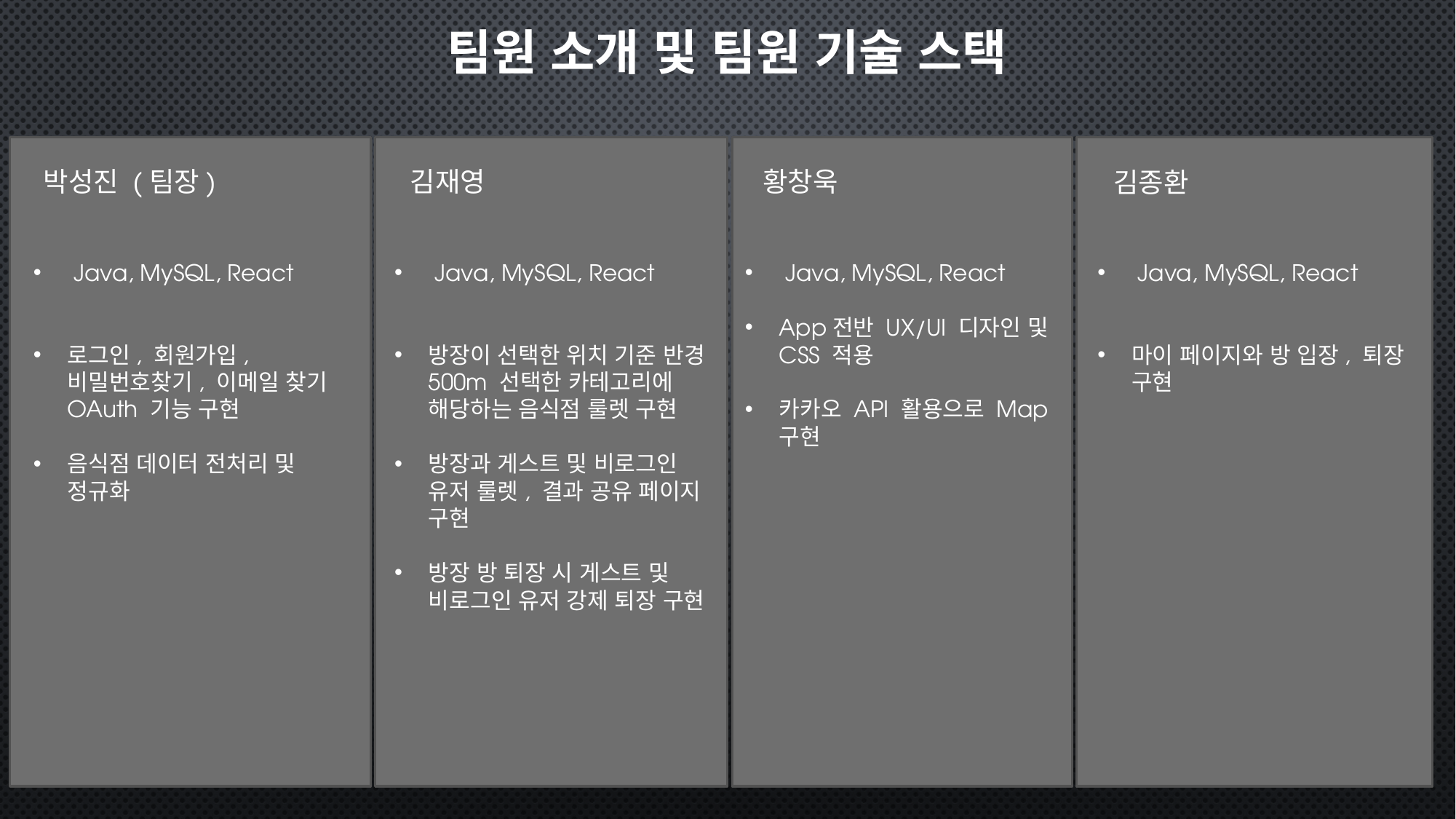

# 팀원 소개 및 팀원 기술 스택

박성진 (팀장)
김재영
황창욱
김종환
 Java, MySQL, React

로그인, 회원가입, 비밀번호찾기, 이메일 찾기 OAuth 기능 구현

음식점 데이터 전처리 및 정규화

 Java, MySQL, React

방장이 선택한 위치 기준 반경 500m 선택한 카테고리에 해당하는 음식점 룰렛 구현

방장과 게스트 및 비로그인 유저 룰렛, 결과 공유 페이지 구현

방장 방 퇴장 시 게스트 및 비로그인 유저 강제 퇴장 구현
 Java, MySQL, React

App전반 UX/UI 디자인 및 CSS 적용

카카오 API 활용으로 Map 구현
 Java, MySQL, React

마이 페이지와 방 입장, 퇴장 구현